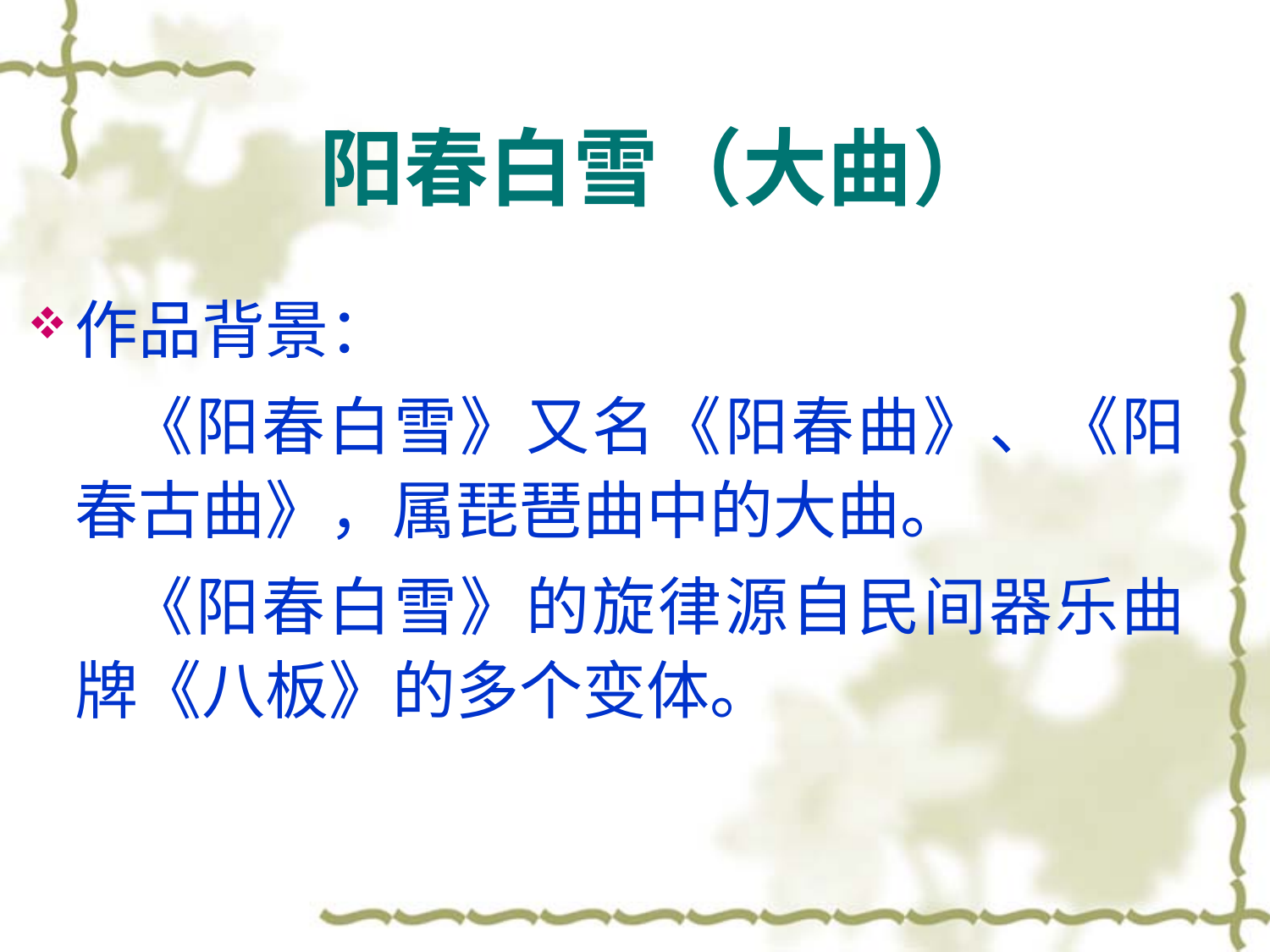

# 阳春白雪（大曲）
作品背景：
     《阳春白雪》又名《阳春曲》、《阳春古曲》，属琵琶曲中的大曲。
     《阳春白雪》的旋律源自民间器乐曲牌《八板》的多个变体。